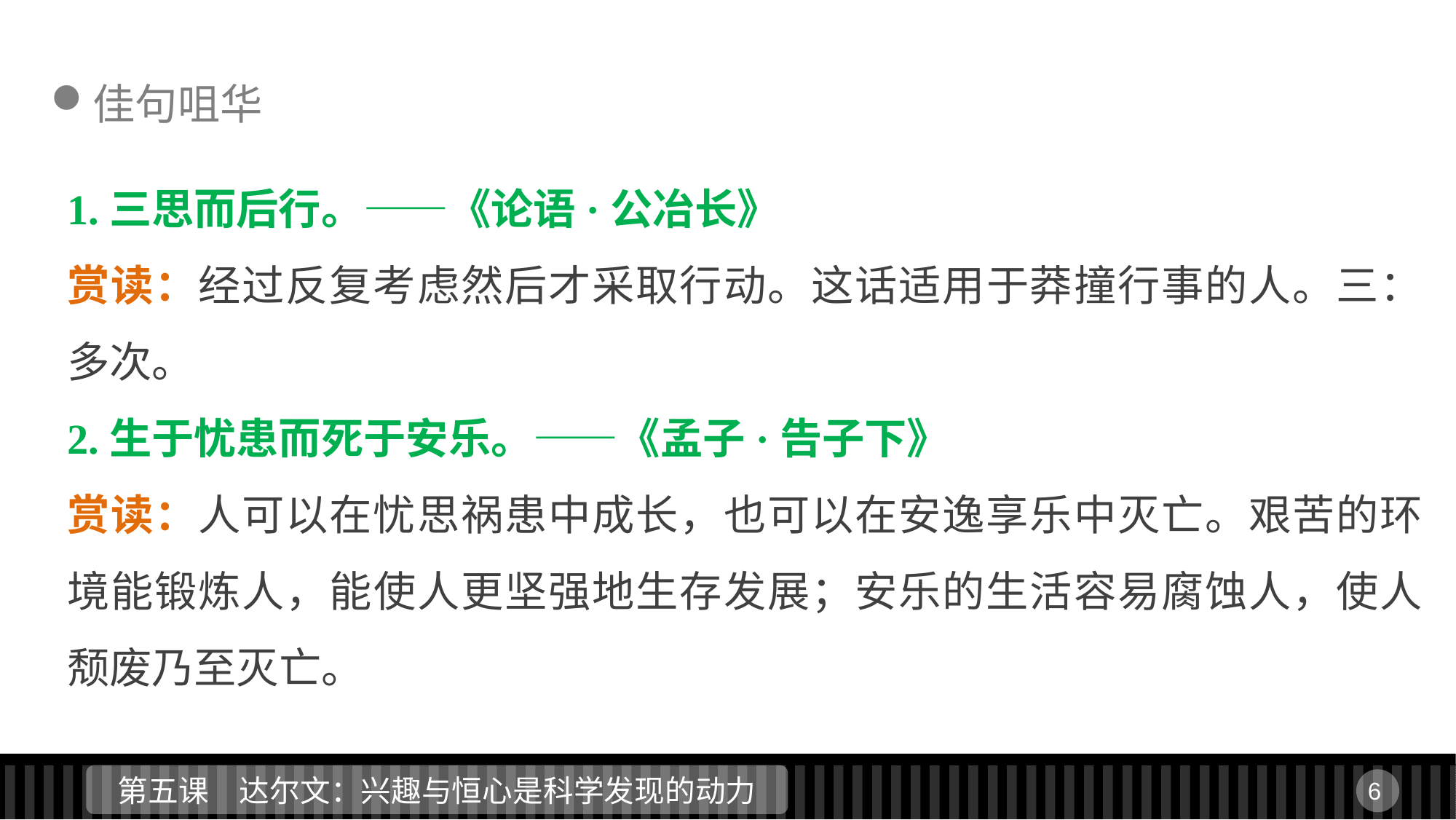

佳句咀华
1.三思而后行。——《论语·公冶长》
赏读：经过反复考虑然后才采取行动。这话适用于莽撞行事的人。三：多次。
2.生于忧患而死于安乐。——《孟子·告子下》
赏读：人可以在忧思祸患中成长，也可以在安逸享乐中灭亡。艰苦的环境能锻炼人，能使人更坚强地生存发展；安乐的生活容易腐蚀人，使人颓废乃至灭亡。